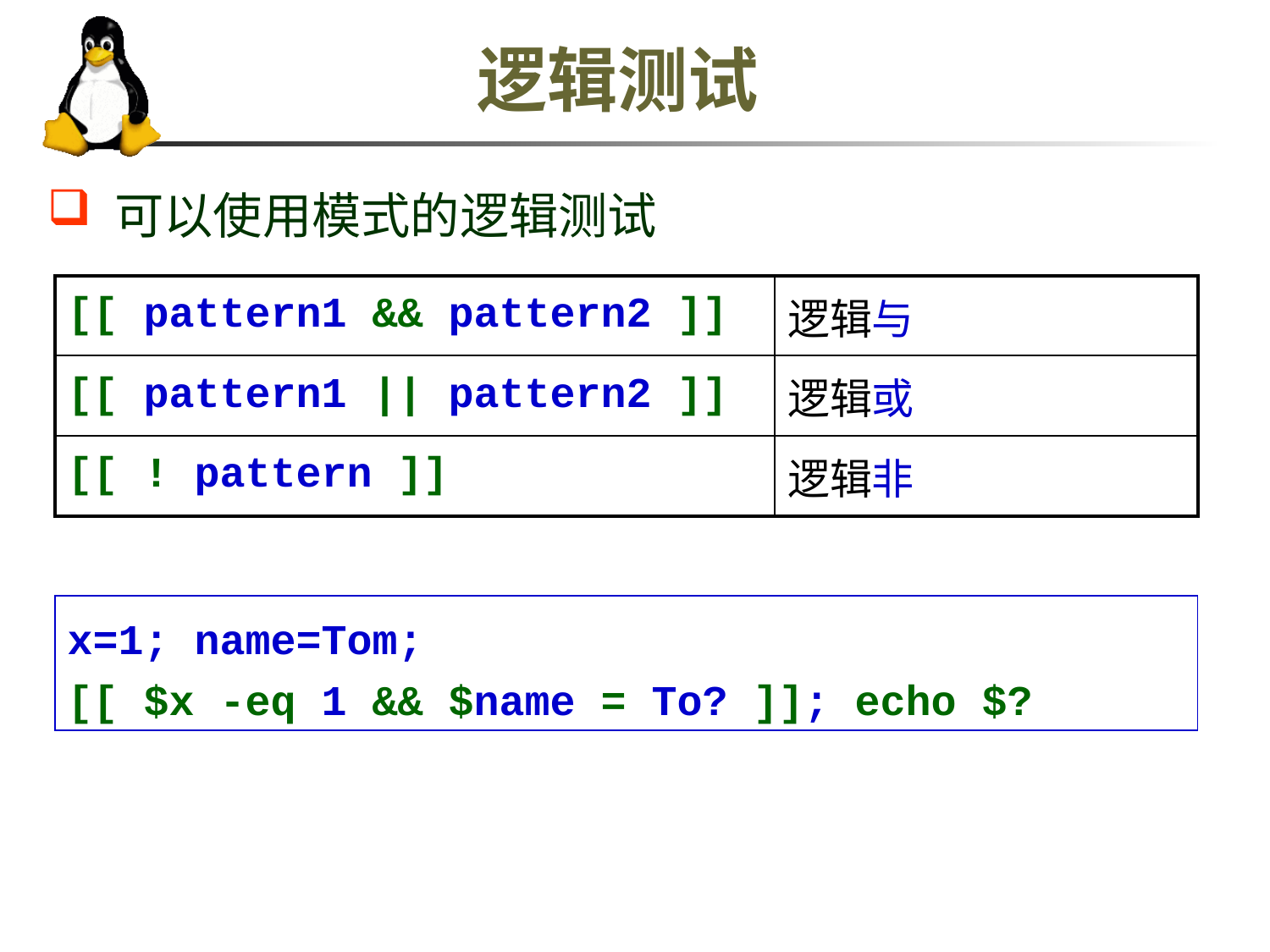

# 逻辑测试
 可以使用模式的逻辑测试
| [[ pattern1 && pattern2 ]] | 逻辑与 |
| --- | --- |
| [[ pattern1 || pattern2 ]] | 逻辑或 |
| [[ ! pattern ]] | 逻辑非 |
x=1; name=Tom;
[[ $x -eq 1 && $name = To? ]]; echo $?